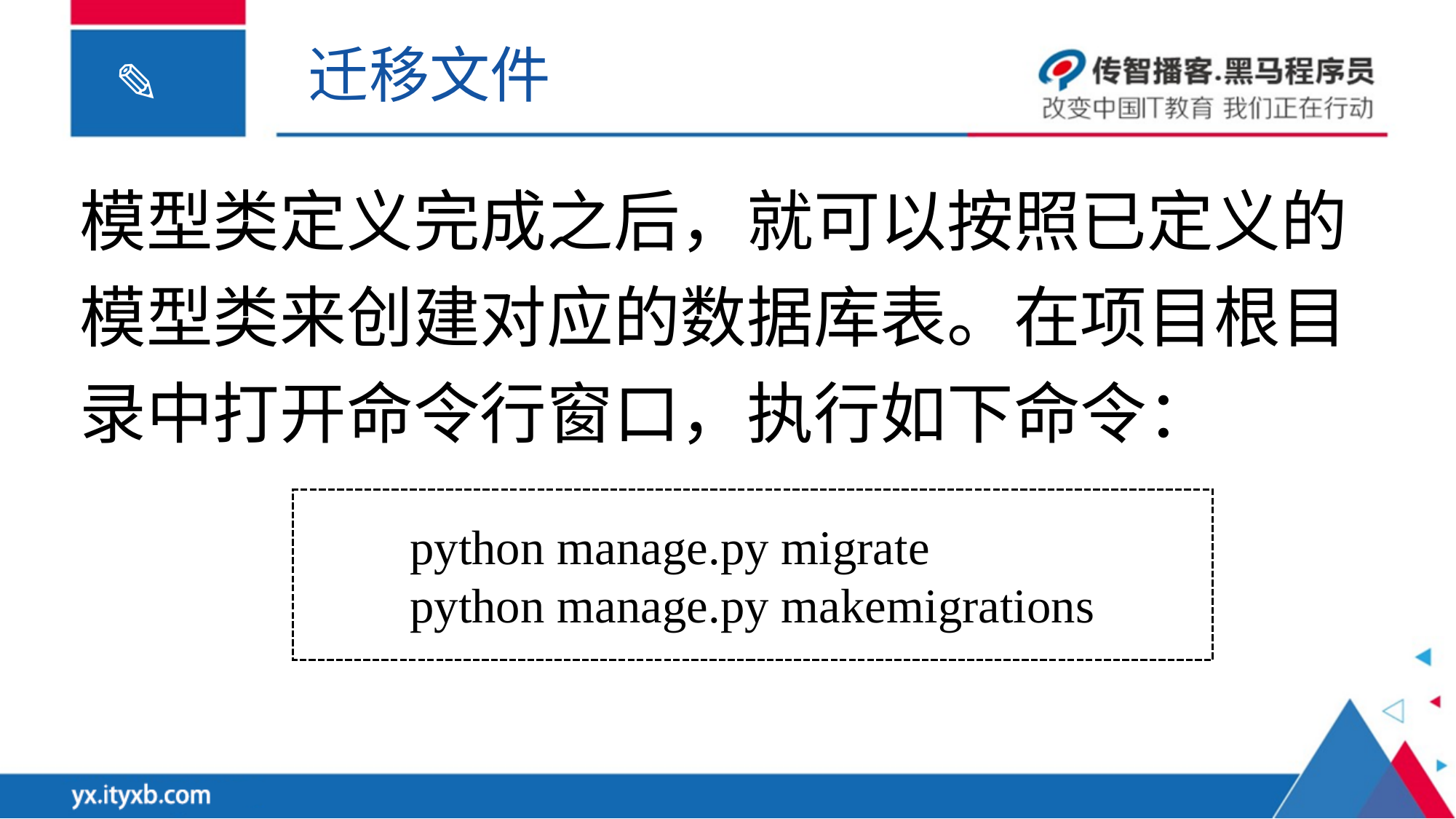

迁移文件
模型类定义完成之后，就可以按照已定义的模型类来创建对应的数据库表。在项目根目录中打开命令行窗口，执行如下命令：

python manage.py migrate
python manage.py makemigrations